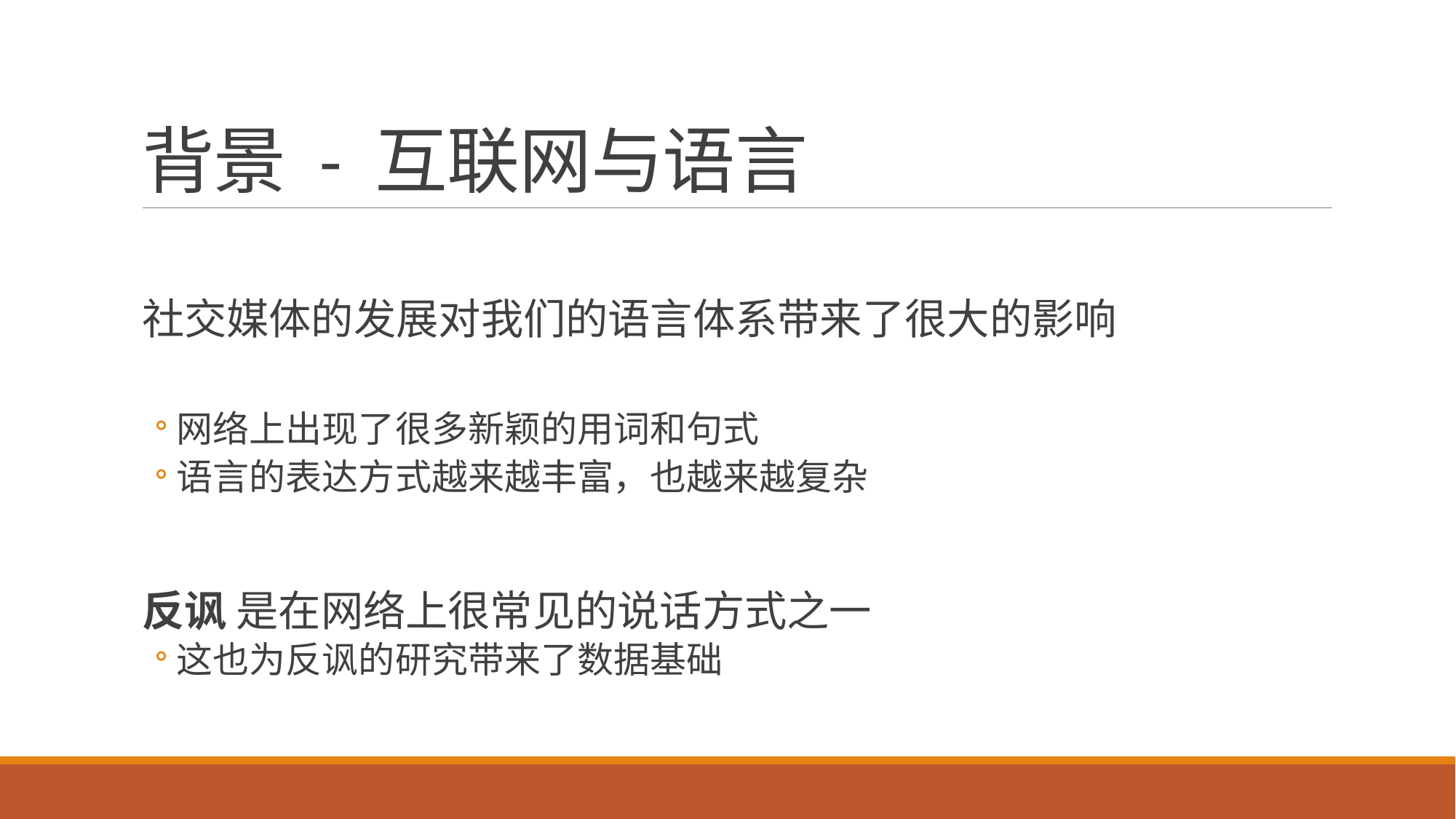

# 背景 - 互联网与语言

社交媒体的发展对我们的语言体系带来了很大的影响

网络上出现了很多新颖的用词和句式
语言的表达方式越来越丰富，也越来越复杂

反讽 是在网络上很常见的说话方式之一
这也为反讽的研究带来了数据基础